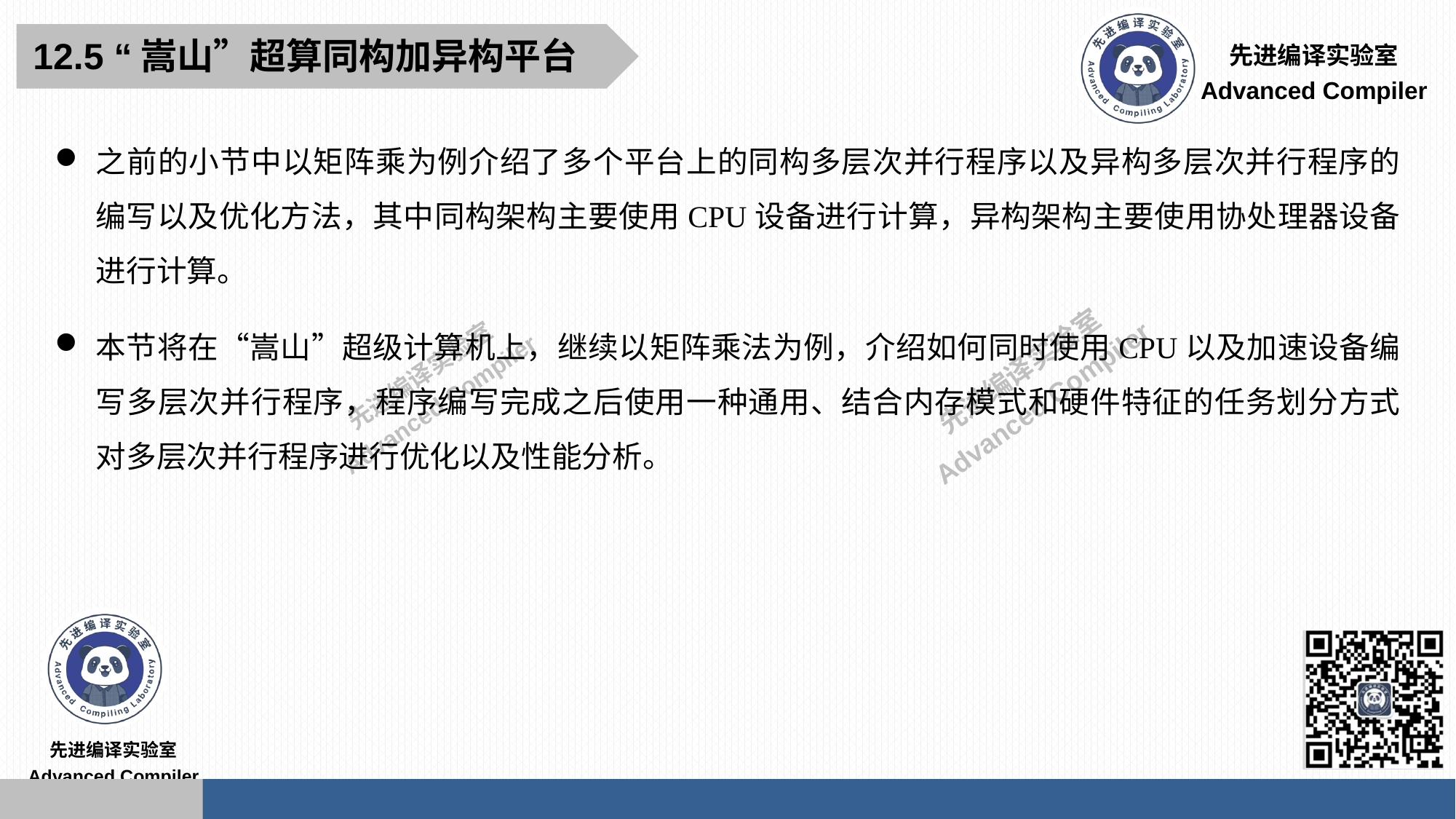

12.5 “嵩山”超算同构加异构平台
之前的小节中以矩阵乘为例介绍了多个平台上的同构多层次并行程序以及异构多层次并行程序的编写以及优化方法，其中同构架构主要使用CPU设备进行计算，异构架构主要使用协处理器设备进行计算。
本节将在“嵩山”超级计算机上，继续以矩阵乘法为例，介绍如何同时使用CPU以及加速设备编写多层次并行程序，程序编写完成之后使用一种通用、结合内存模式和硬件特征的任务划分方式对多层次并行程序进行优化以及性能分析。